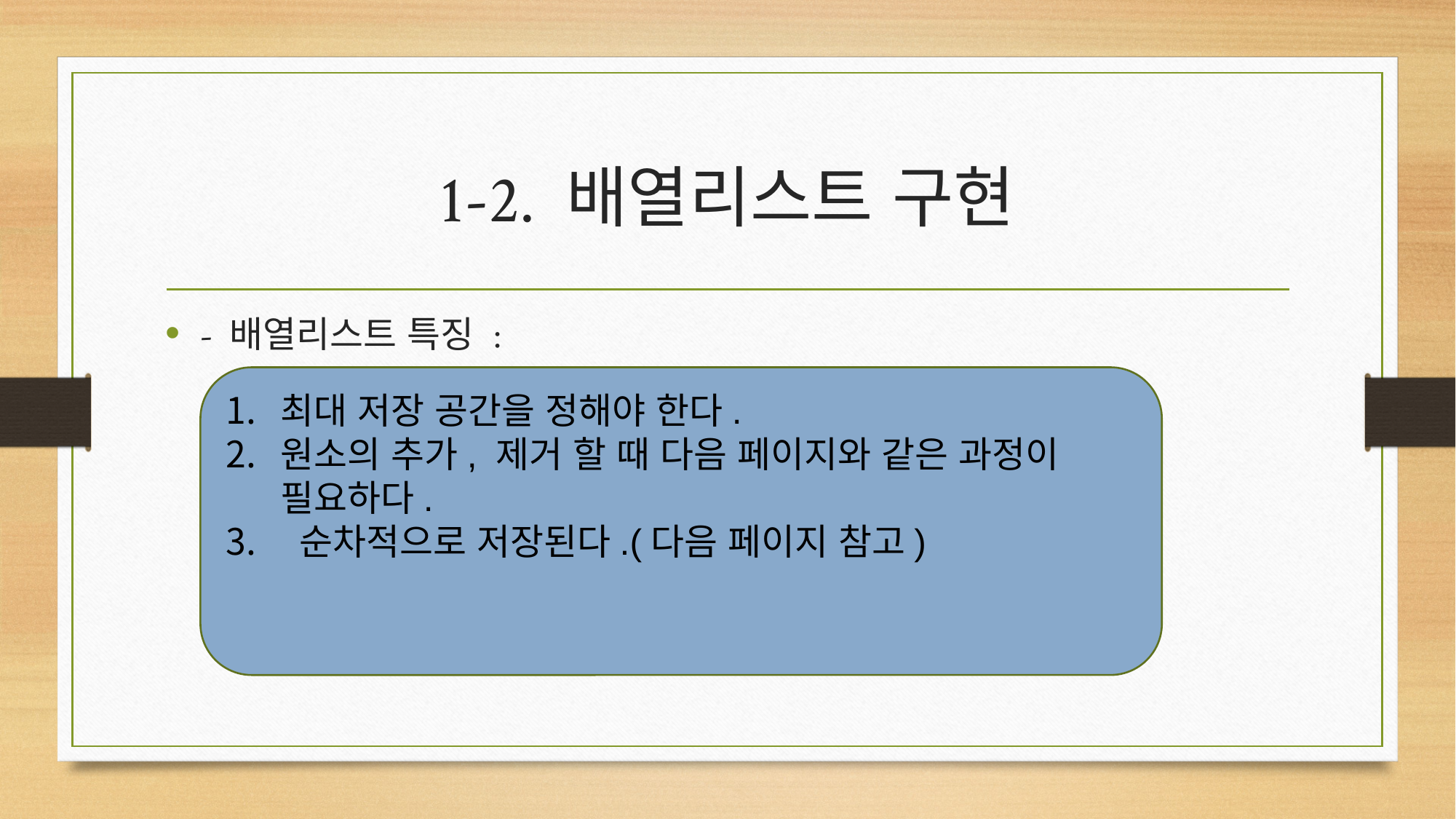

# 1-2. 배열리스트 구현
- 배열리스트 특징 :
최대 저장 공간을 정해야 한다.
원소의 추가, 제거 할 때 다음 페이지와 같은 과정이 필요하다.
 순차적으로 저장된다.(다음 페이지 참고)